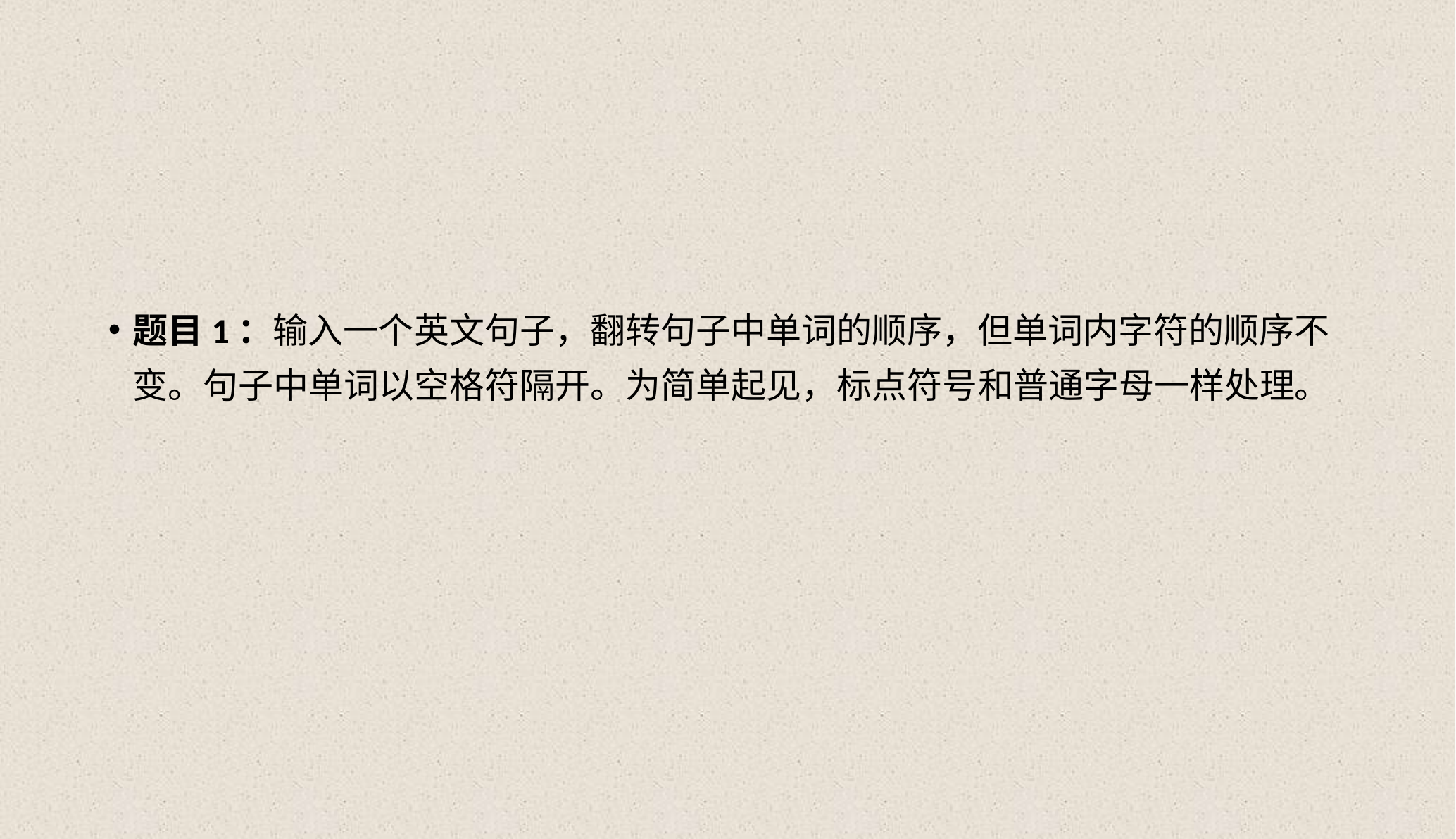

题目1：输入一个英文句子，翻转句子中单词的顺序，但单词内字符的顺序不变。句子中单词以空格符隔开。为简单起见，标点符号和普通字母一样处理。